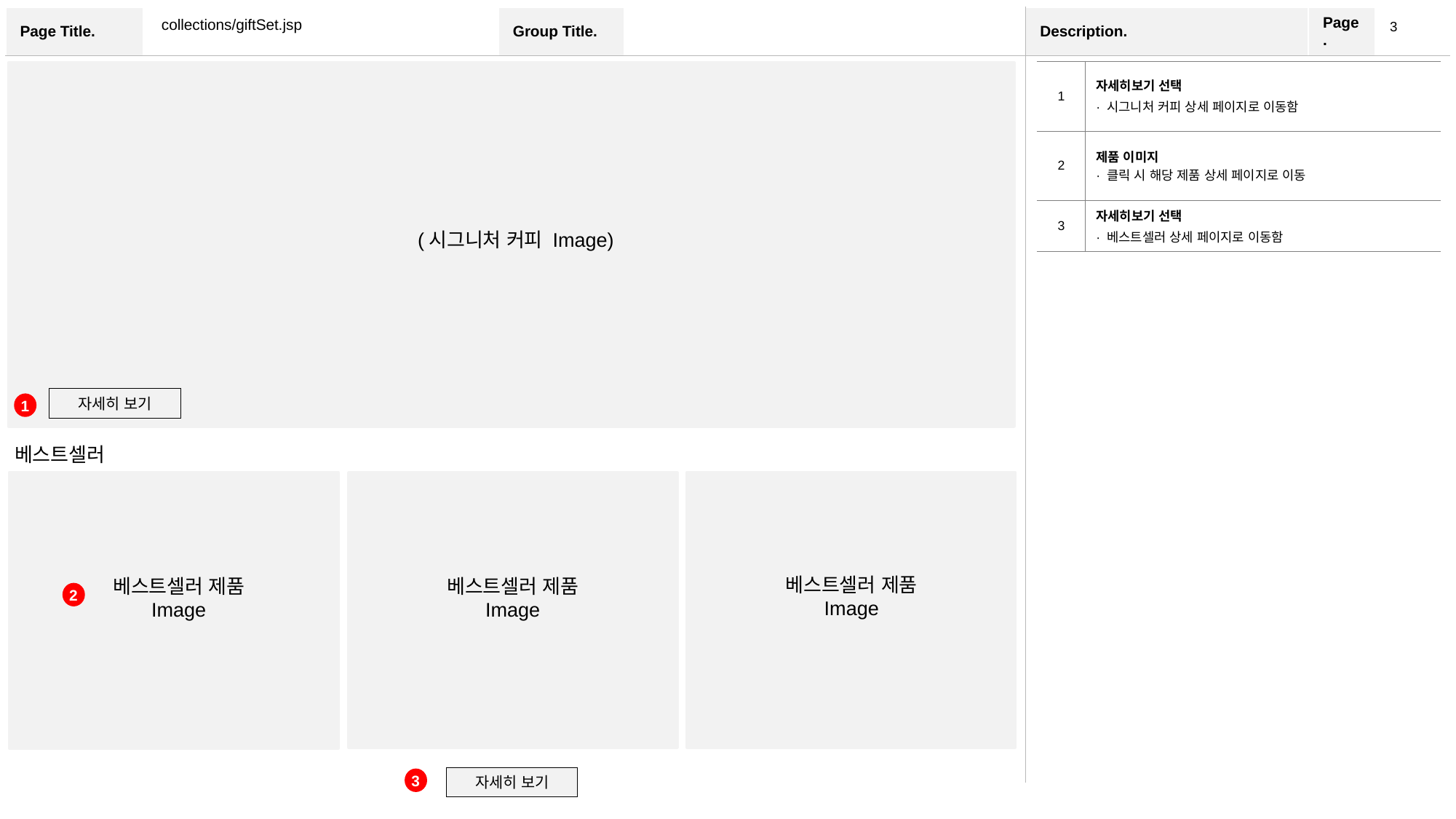

collections/giftSet.jsp
3
| 1 | 자세히보기 선택 · 시그니처 커피 상세 페이지로 이동함 |
| --- | --- |
| 2 | 제품 이미지 · 클릭 시 해당 제품 상세 페이지로 이동 |
| 3 | 자세히보기 선택 · 베스트셀러 상세 페이지로 이동함 |

(시그니처 커피 Image)
자세히 보기
1

베스트셀러

베스트셀러 제품 Image
베스트셀러 제품 Image
베스트셀러 제품 Image
2

3

자세히 보기